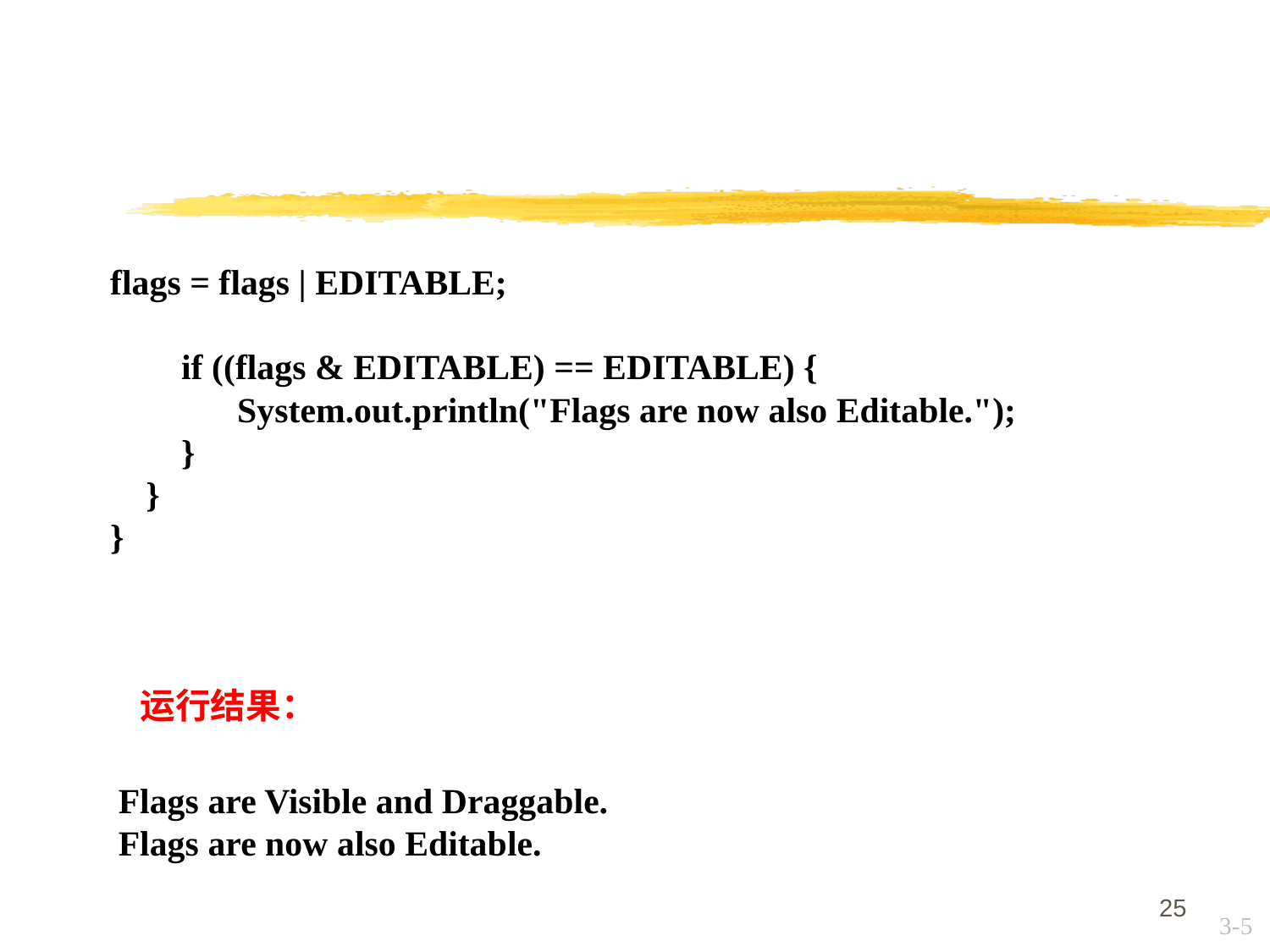

flags = flags | EDITABLE;

        if ((flags & EDITABLE) == EDITABLE) {
    	System.out.println("Flags are now also Editable.");
        }
    }
}

运行结果：
Flags are Visible and Draggable.
Flags are now also Editable.
25
3-5